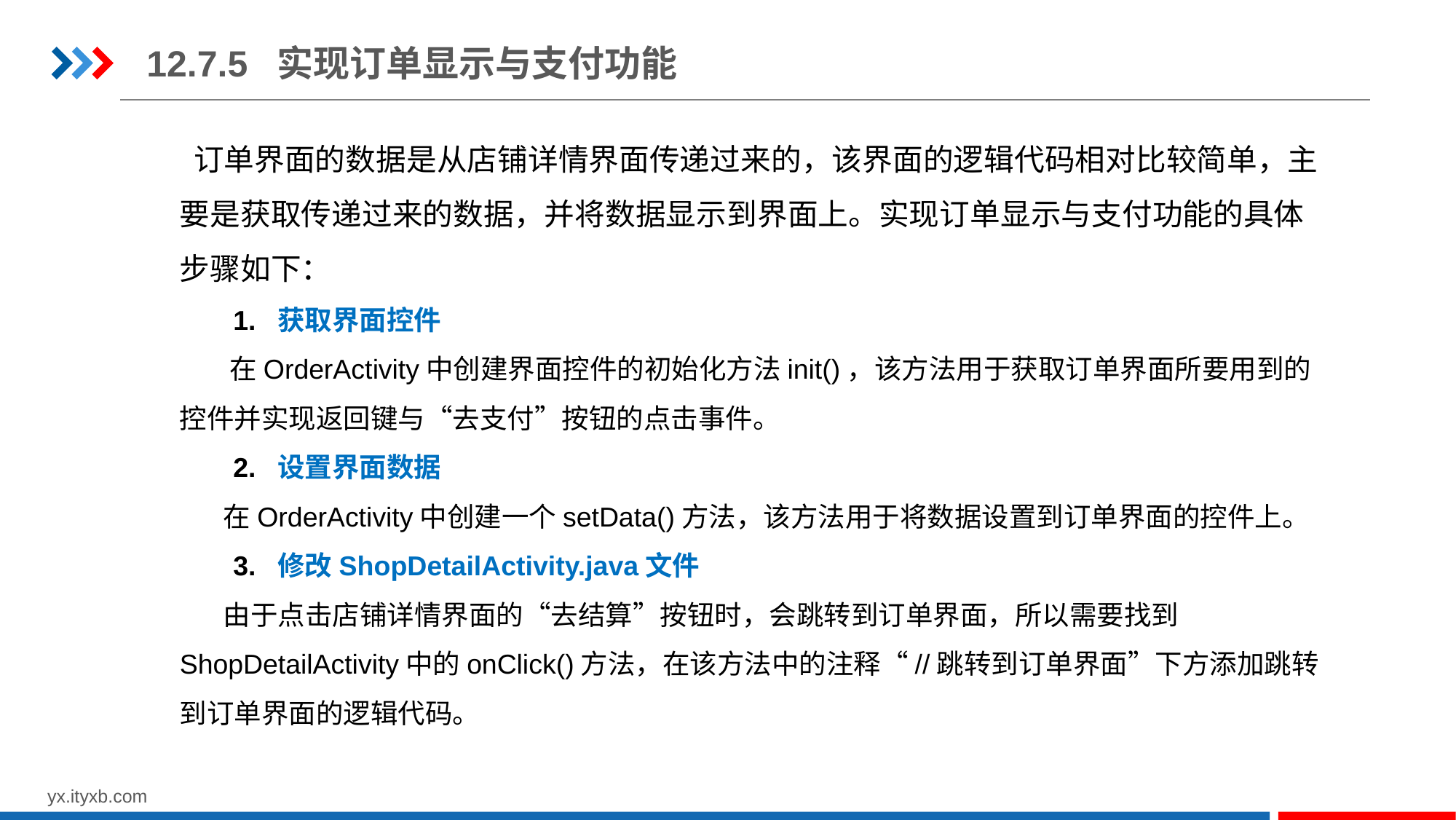

12.7.5  实现订单显示与支付功能
 订单界面的数据是从店铺详情界面传递过来的，该界面的逻辑代码相对比较简单，主要是获取传递过来的数据，并将数据显示到界面上。实现订单显示与支付功能的具体步骤如下：
       1.  获取界面控件
       在OrderActivity中创建界面控件的初始化方法init()，该方法用于获取订单界面所要用到的控件并实现返回键与“去支付”按钮的点击事件。
       2.  设置界面数据
      在OrderActivity中创建一个setData()方法，该方法用于将数据设置到订单界面的控件上。
       3.  修改ShopDetailActivity.java文件
      由于点击店铺详情界面的“去结算”按钮时，会跳转到订单界面，所以需要找到ShopDetailActivity中的onClick()方法，在该方法中的注释“//跳转到订单界面”下方添加跳转到订单界面的逻辑代码。